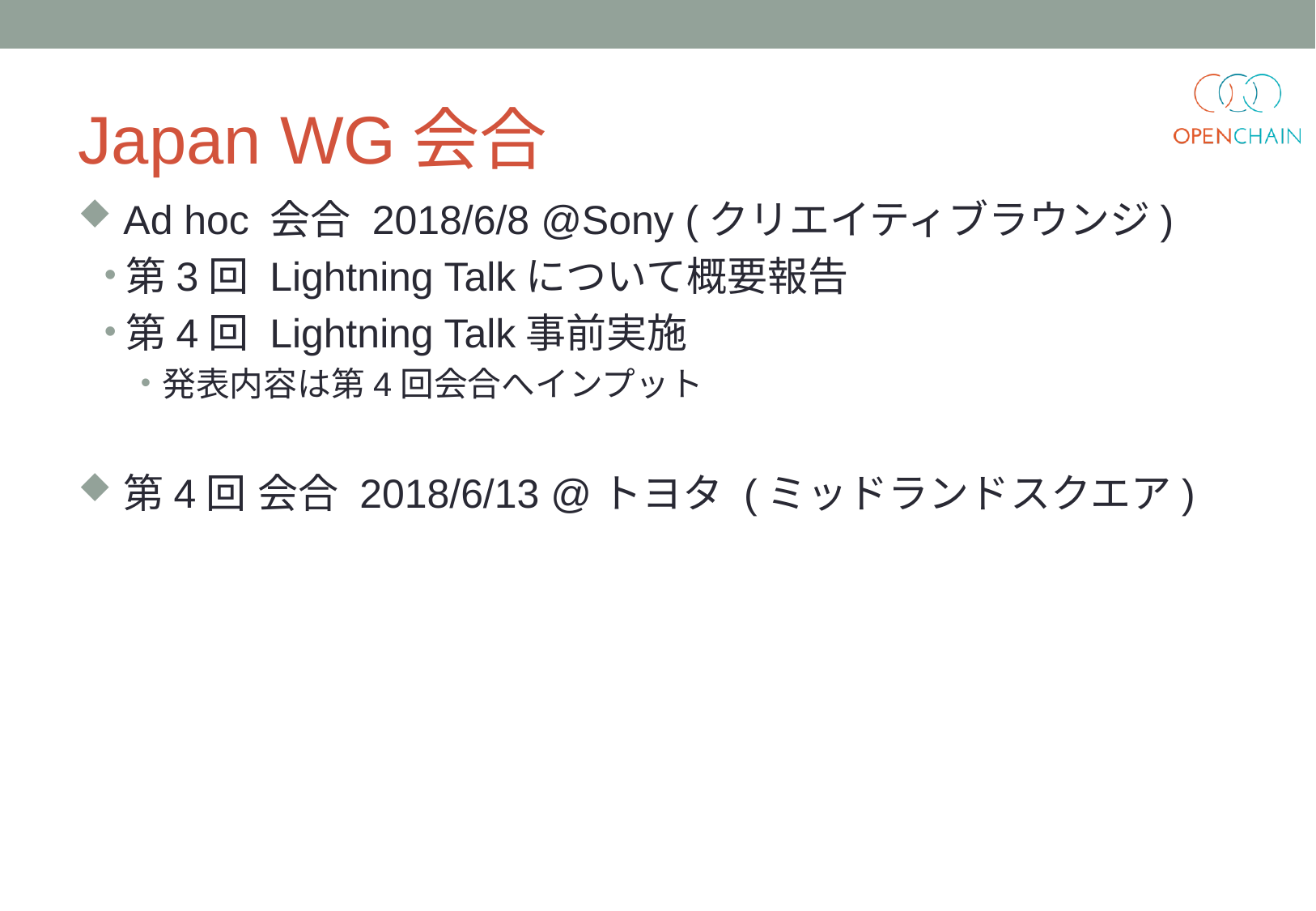

# Japan WG会合
Ad hoc 会合 2018/6/8 @Sony (クリエイティブラウンジ)
第3回 Lightning Talkについて概要報告
第4回 Lightning Talk事前実施
発表内容は第4回会合へインプット

第4回 会合 2018/6/13 @トヨタ (ミッドランドスクエア)